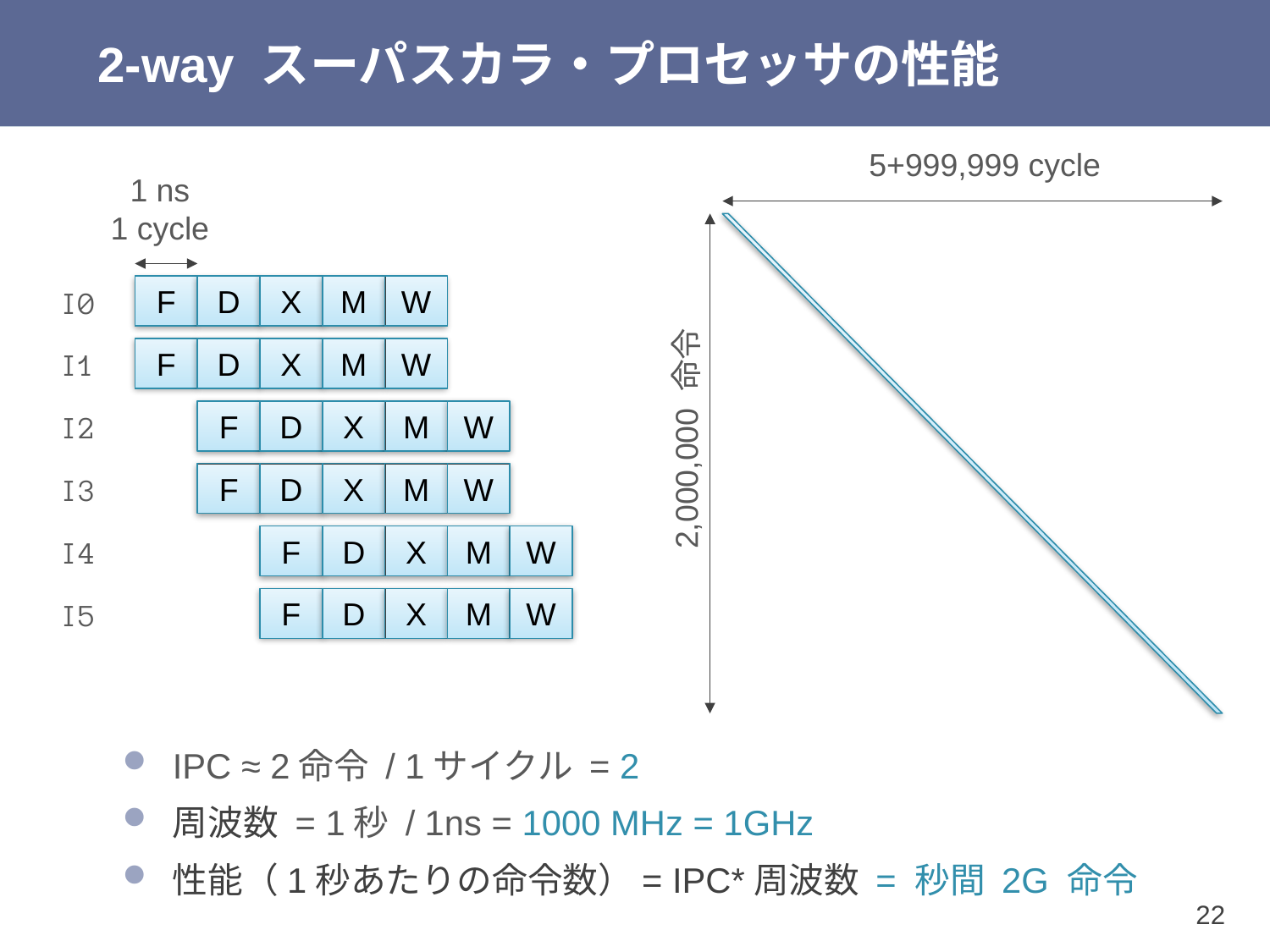

# 2-way スーパスカラ・プロセッサの性能
5+999,999 cycle
1 ns
1 cycle

I0
F
D
X
M
W
I1
F
D
X
M
W
I2
F
D
X
M
W
2,000,000 命令
I3
F
D
X
M
W
I4
F
D
X
M
W
I5
F
D
X
M
W
IPC ≈ 2命令 / 1サイクル = 2
周波数 = 1秒 / 1ns = 1000 MHz = 1GHz
性能（1秒あたりの命令数）= IPC*周波数 = 秒間 2G 命令